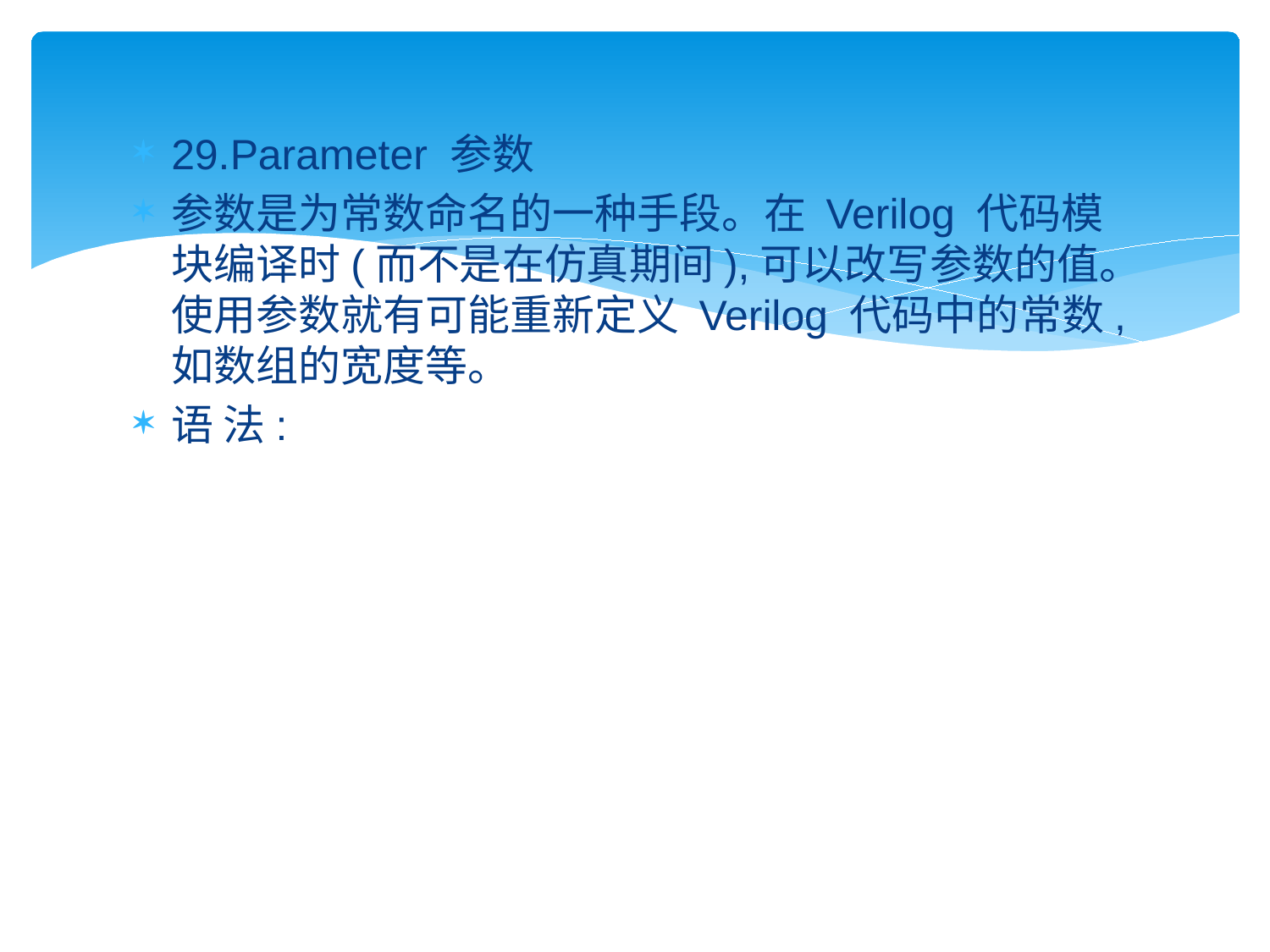

#
29.Parameter 参数
参数是为常数命名的一种手段。在 Verilog 代码模块编译时(而不是在仿真期间),可以改写参数的值。使用参数就有可能重新定义 Verilog 代码中的常数,如数组的宽度等。
语 法: